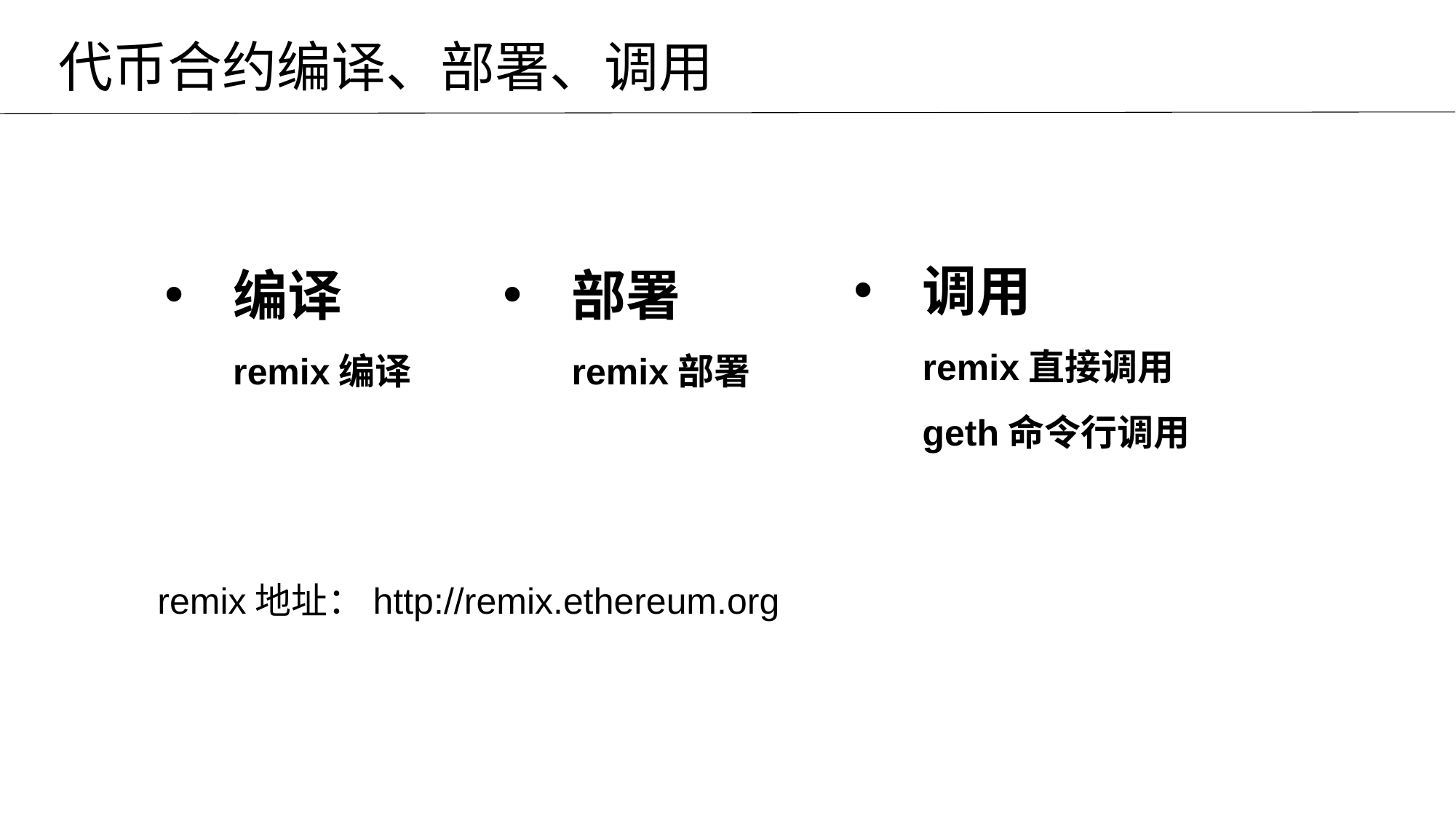

代币合约编译、部署、调用
# 调用 remix直接调用 geth命令行调用
编译
remix编译
部署
remix部署
remix地址：http://remix.ethereum.org